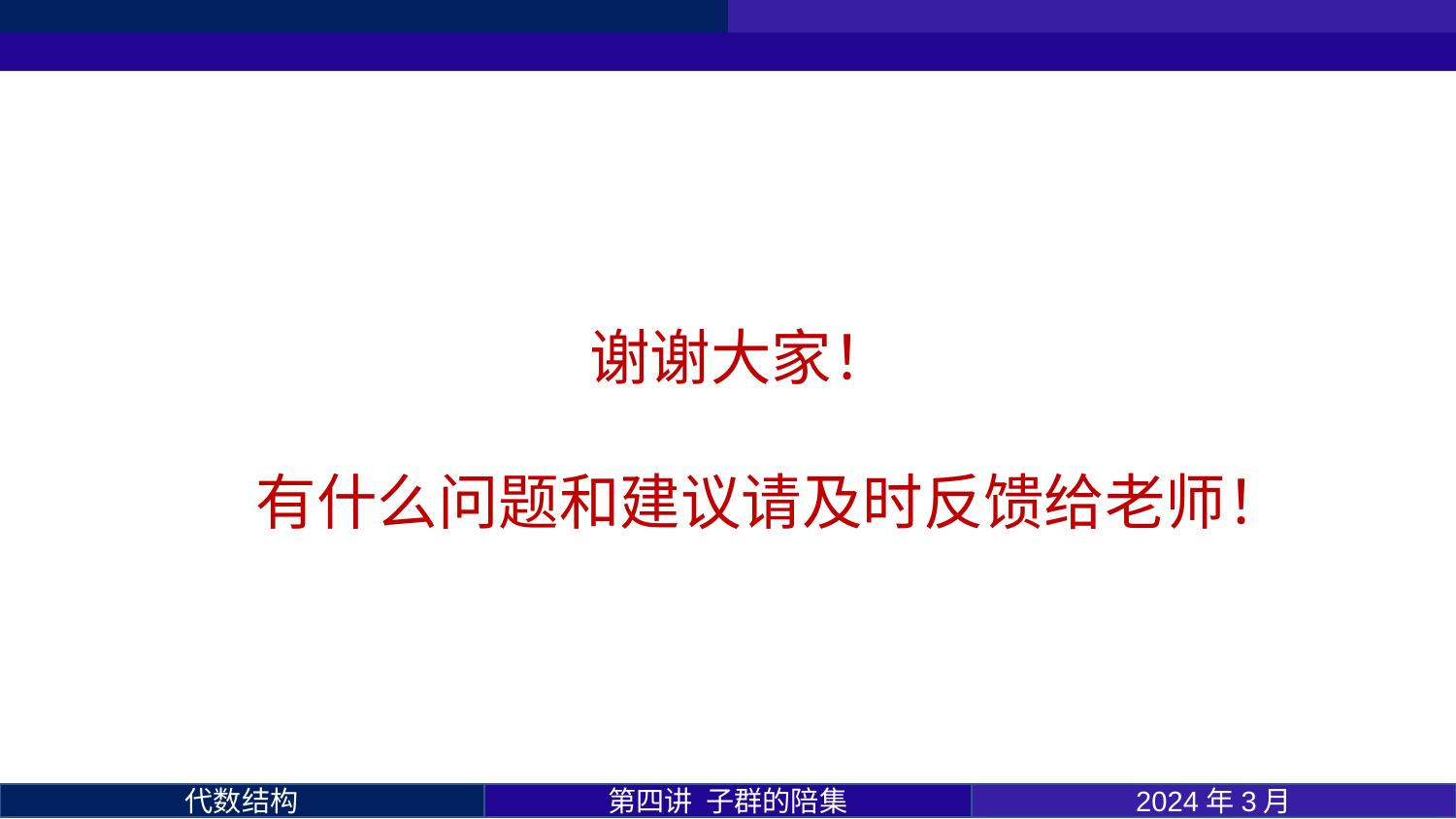

谢谢大家！
有什么问题和建议请及时反馈给老师！
第四讲  子群的陪集
2024年3月
代数结构